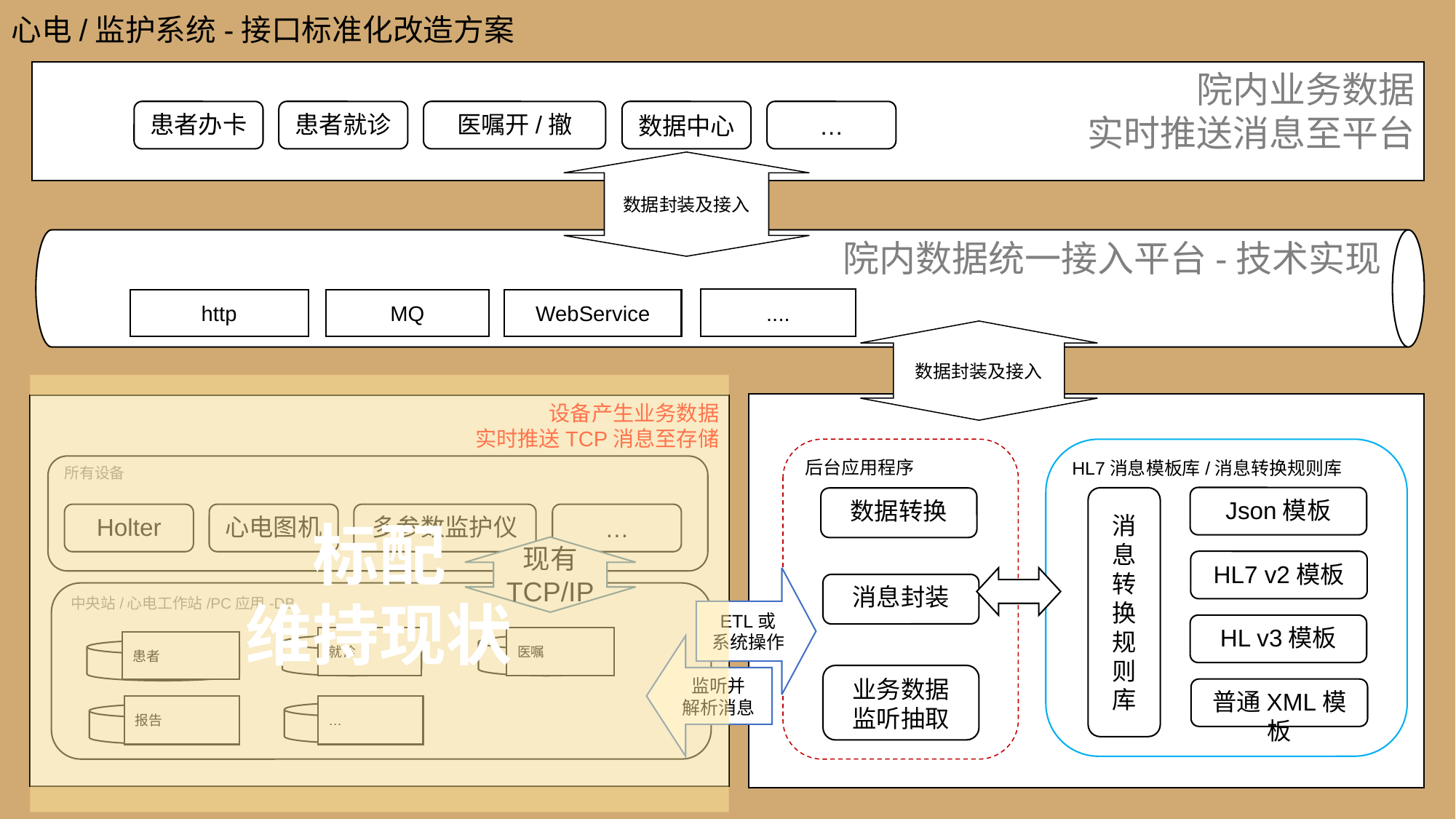

院内数据统一接入平台-技术实现
基于集成平台的应用系统
公用服务管理系统
患者主索引管理系统
临床数据中心管理系统(集成视图)
临床辅助决策支持

WS/MQ
ETL
心电/监护系统-接口标准化改造方案
院内业务数据
实时推送消息至平台
患者办卡
患者就诊
医嘱开/撤
数据中心
…
数据封装及接入
....
http
MQ
WebService
数据封装及接入
标配
维持现状

设备产生业务数据
实时推送TCP消息至存储
后台应用程序
HL7消息模板库/消息转换规则库
所有设备
Holter
心电图机
多参数监护仪
…
Json模板
消息转换规则库
数据转换
现有
TCP/IP

HL7 v2模板
ETL或
系统操作
消息封装
中央站/心电工作站/PC应用-DB
就诊
医嘱
患者

报告
…

HL v3模板
监听并
解析消息
规则管理
服务
主数据管理服务
业务数据
监听抽取
普通XML模板
患者信息注册服务

医疗卫生人员注册/查询服务

规则
创建

科室注册/查询服务

患者信息查询

规则
访问

患者信息交叉检索

术语/字典注册/查询服务
规则
发布

患者信息更新通知

主数据更新通知

临床数据存储库
科研数据存储库
临床知识库